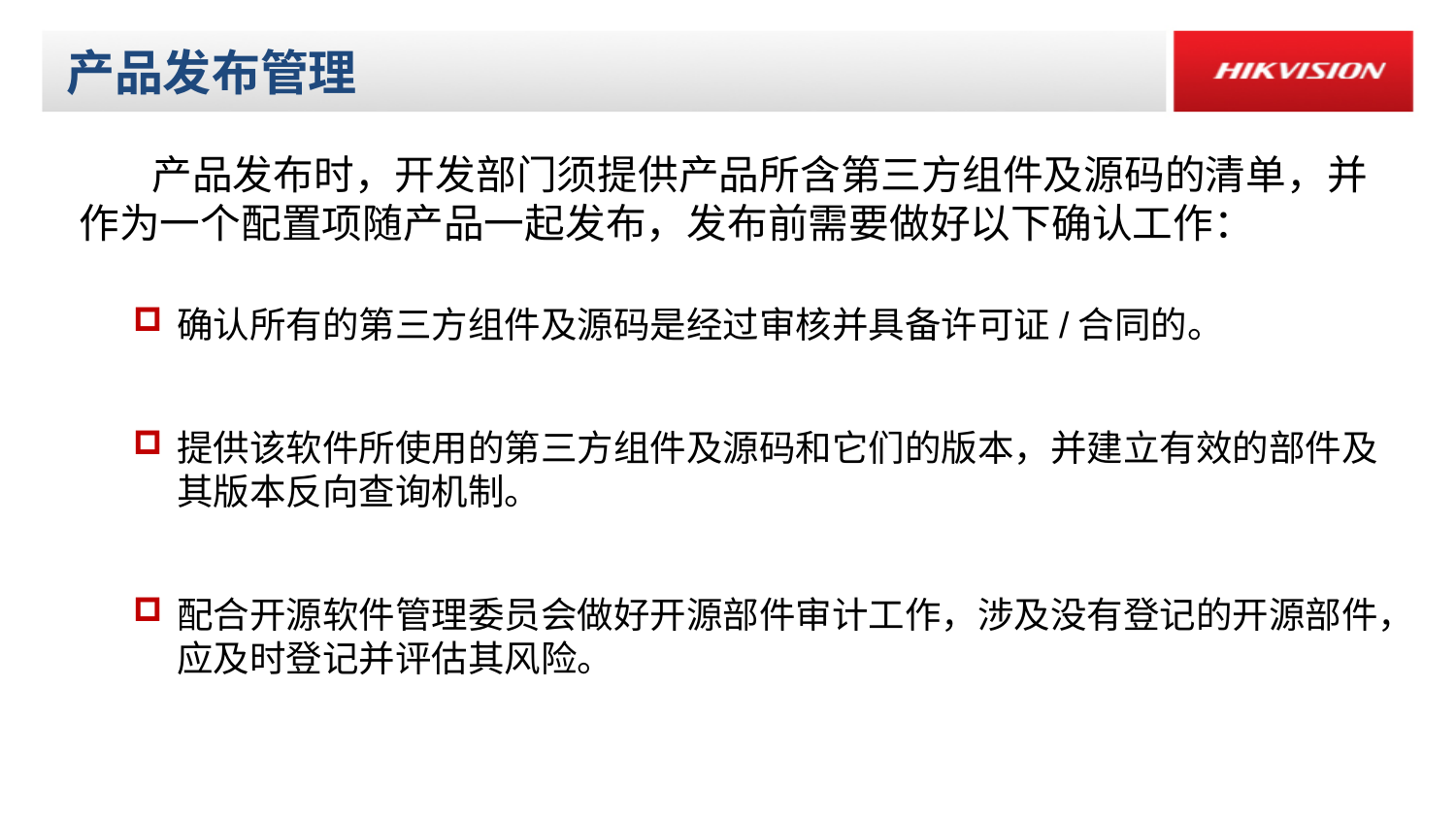

# 产品发布管理
产品发布时，开发部门须提供产品所含第三方组件及源码的清单，并作为一个配置项随产品一起发布，发布前需要做好以下确认工作：

确认所有的第三方组件及源码是经过审核并具备许可证/合同的。

提供该软件所使用的第三方组件及源码和它们的版本，并建立有效的部件及其版本反向查询机制。

配合开源软件管理委员会做好开源部件审计工作，涉及没有登记的开源部件，应及时登记并评估其风险。